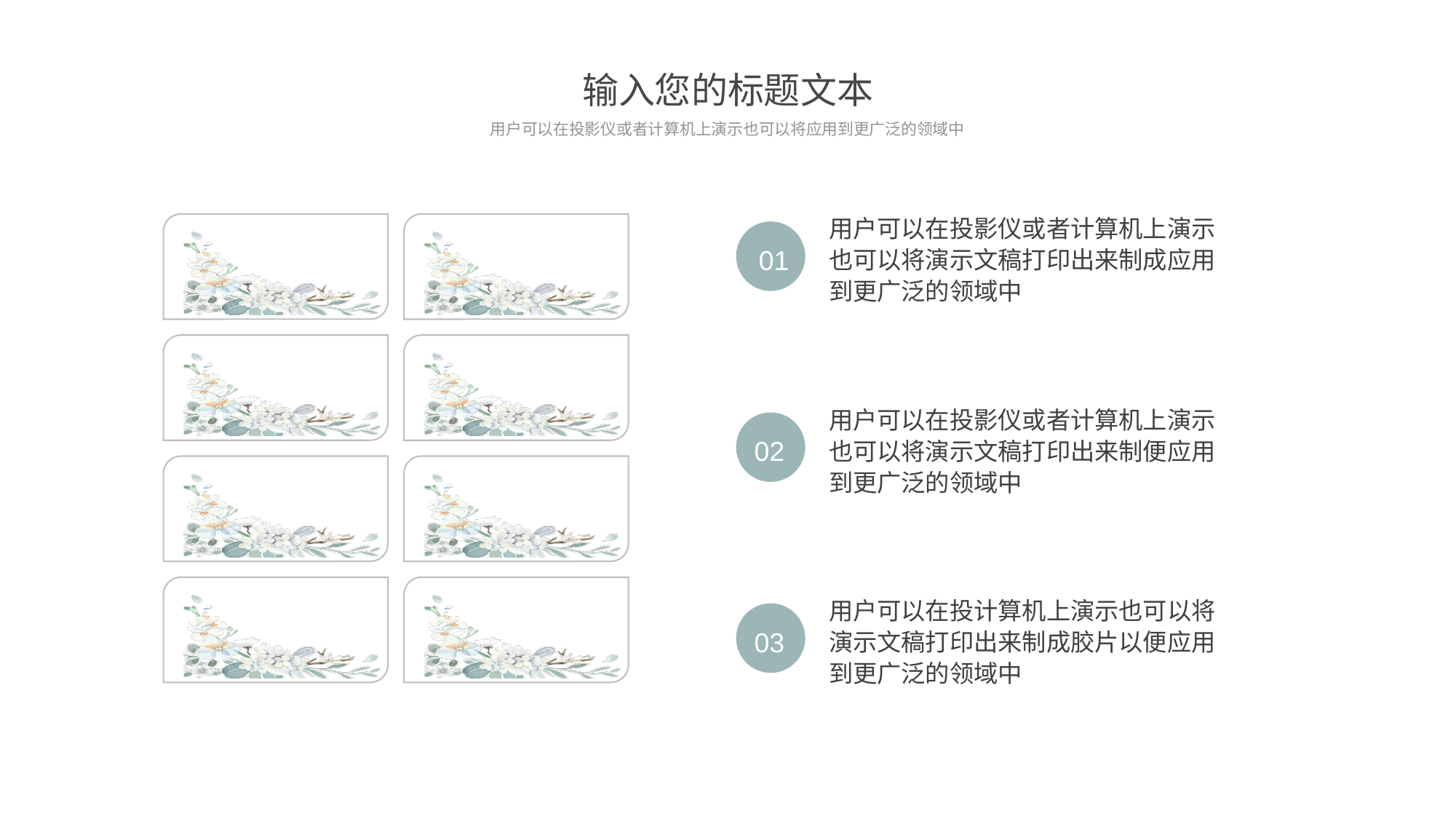

输入您的标题文本
用户可以在投影仪或者计算机上演示也可以将应用到更广泛的领域中
用户可以在投影仪或者计算机上演示也可以将演示文稿打印出来制成应用到更广泛的领域中

01
用户可以在投影仪或者计算机上演示也可以将演示文稿打印出来制便应用到更广泛的领域中

02
用户可以在投计算机上演示也可以将演示文稿打印出来制成胶片以便应用到更广泛的领域中

03